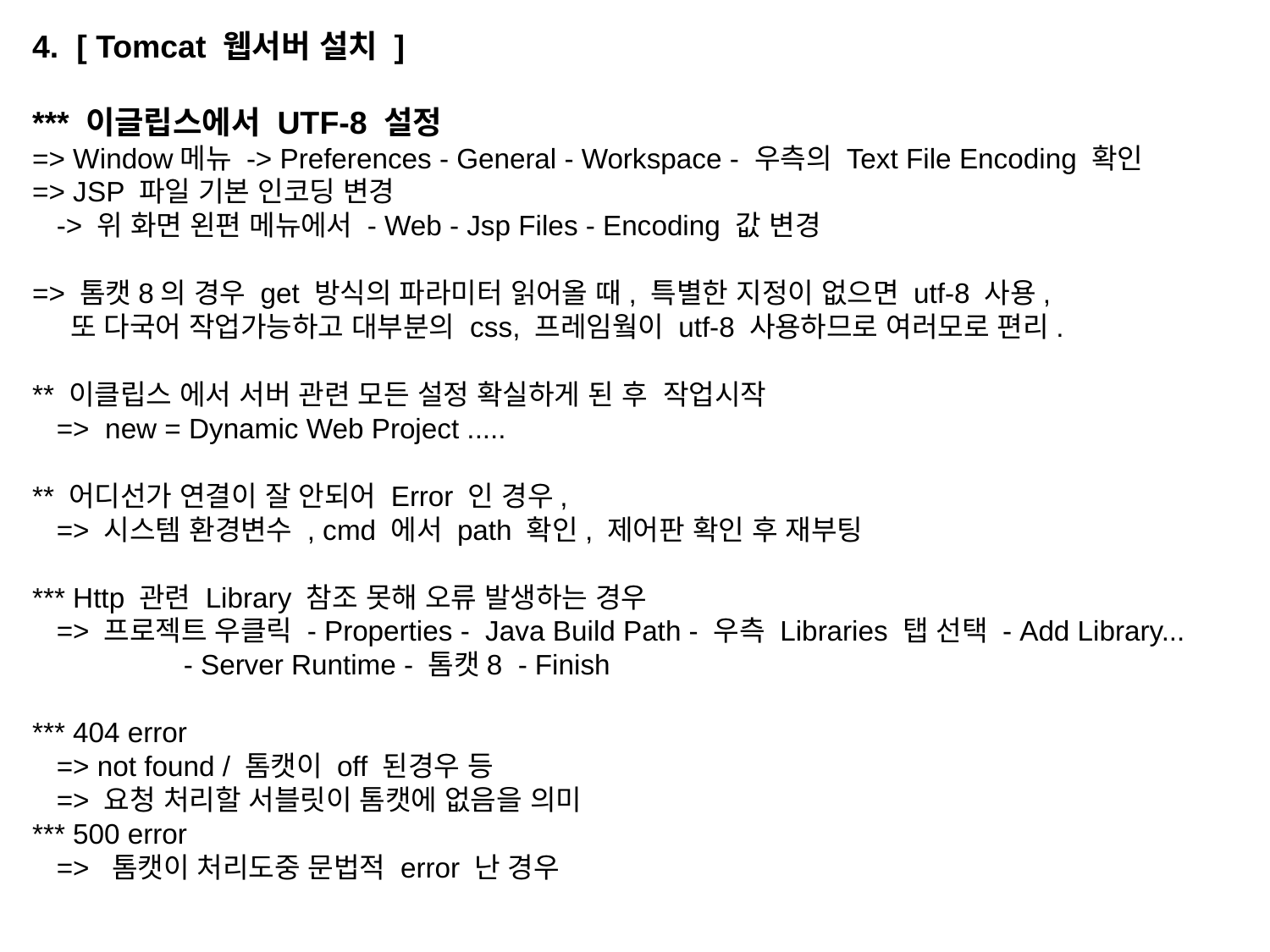

4.  [ Tomcat 웹서버 설치 ]

*** 이글립스에서 UTF-8 설정
=> Window메뉴 -> Preferences - General - Workspace - 우측의 Text File Encoding 확인
=> JSP 파일 기본 인코딩 변경
	-> 위 화면 왼편 메뉴에서 - Web - Jsp Files - Encoding 값 변경

=> 톰캣8의 경우 get 방식의 파라미터 읽어올 때, 특별한 지정이 없으면 utf-8 사용,
    또 다국어 작업가능하고 대부분의 css, 프레임웤이 utf-8 사용하므로 여러모로 편리.

** 이클립스 에서 서버 관련 모든 설정 확실하게 된 후  작업시작
=>  new = Dynamic Web Project .....

** 어디선가 연결이 잘 안되어 Error 인 경우,
=> 시스템 환경변수 , cmd 에서 path 확인, 제어판 확인 후 재부팅

*** Http 관련 Library 참조 못해 오류 발생하는 경우
=> 프로젝트 우클릭 - Properties -  Java Build Path - 우측 Libraries 탭 선택 - Add Library...
		- Server Runtime - 톰캣8  - Finish

*** 404 error
=> not found / 톰캣이 off 된경우 등
	=> 요청 처리할 서블릿이 톰캣에 없음을 의미
*** 500 error
=>  톰캣이 처리도중 문법적 error 난 경우